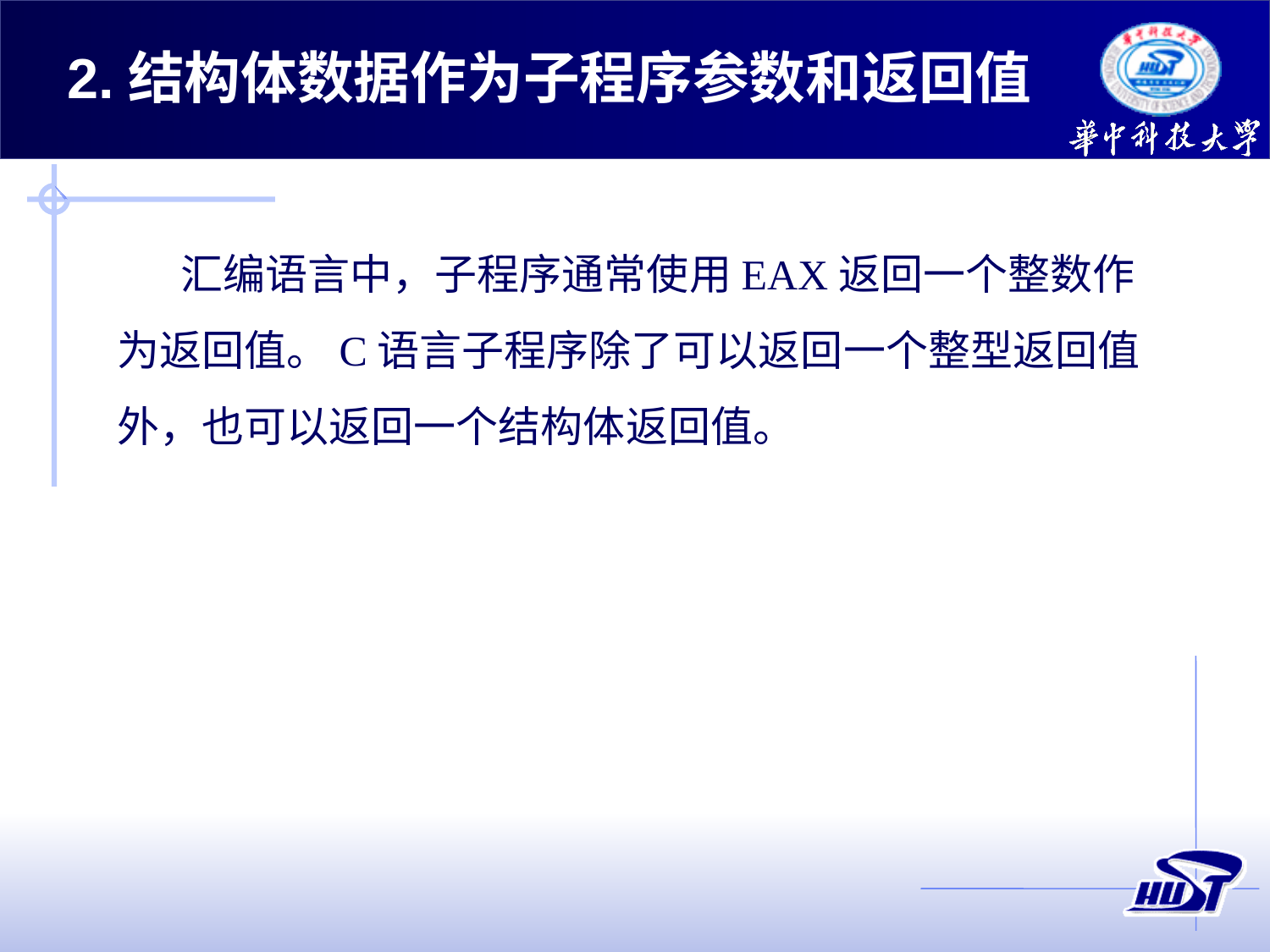

2.结构体数据作为子程序参数和返回值
汇编语言中，子程序通常使用EAX返回一个整数作为返回值。C语言子程序除了可以返回一个整型返回值外，也可以返回一个结构体返回值。